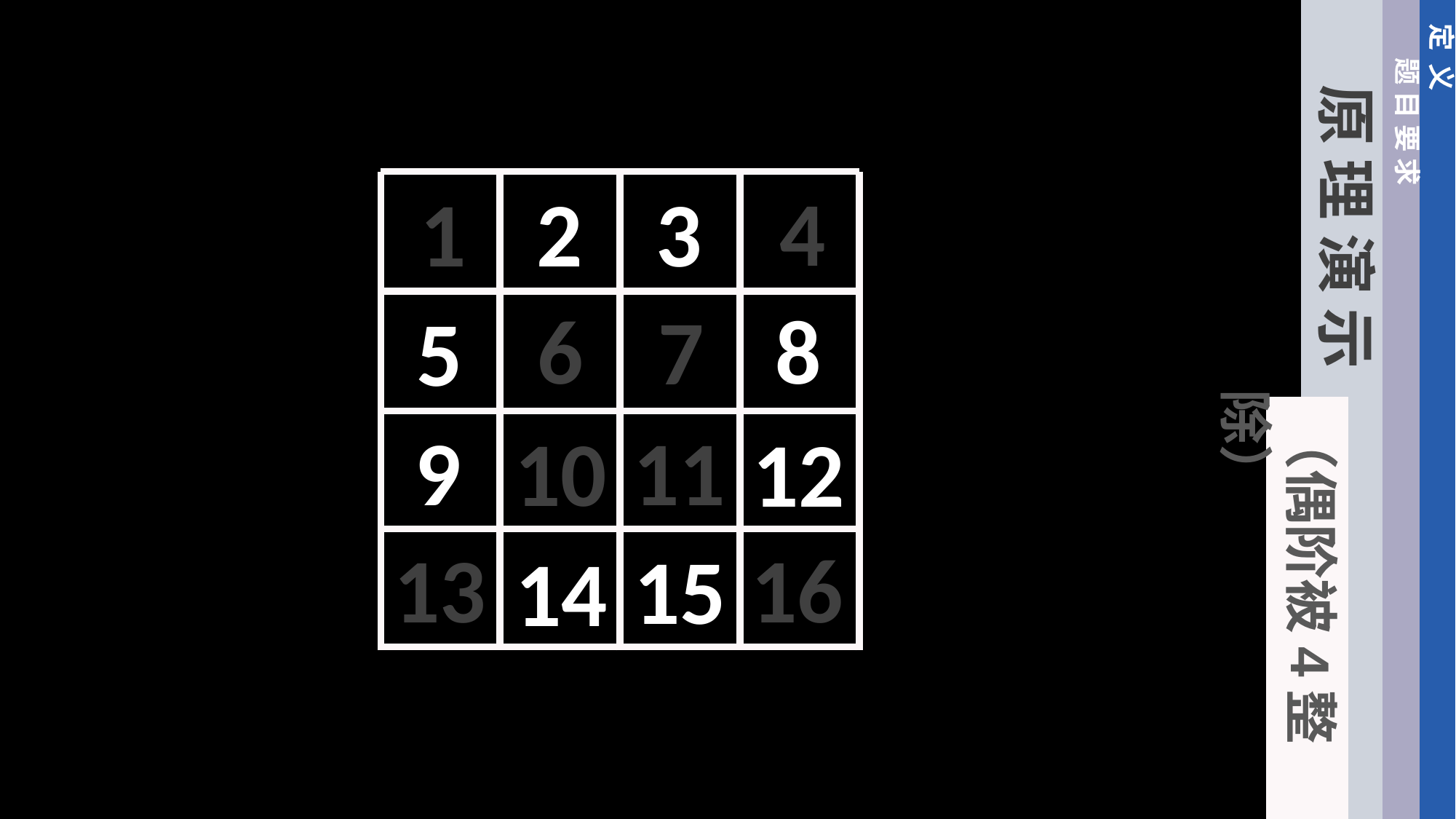

定  义
题 目 要 求
原 理 演 示
4
3
1
2
6
8
7
5
 （偶阶被4整除）

11
9
10
12
16
13
15
14